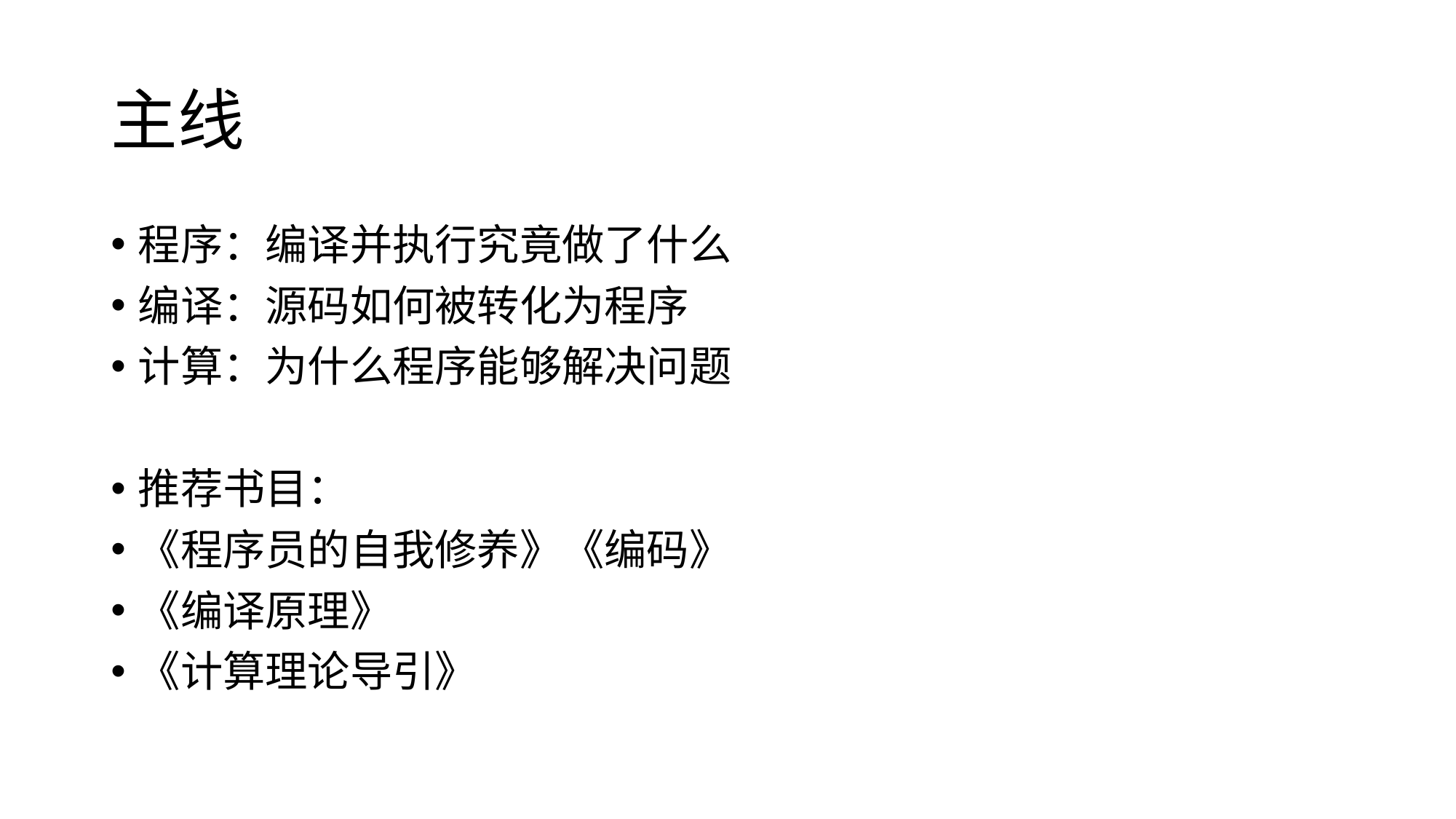

# 主线
程序：编译并执行究竟做了什么
编译：源码如何被转化为程序
计算：为什么程序能够解决问题

推荐书目：
《程序员的自我修养》《编码》
《编译原理》
《计算理论导引》